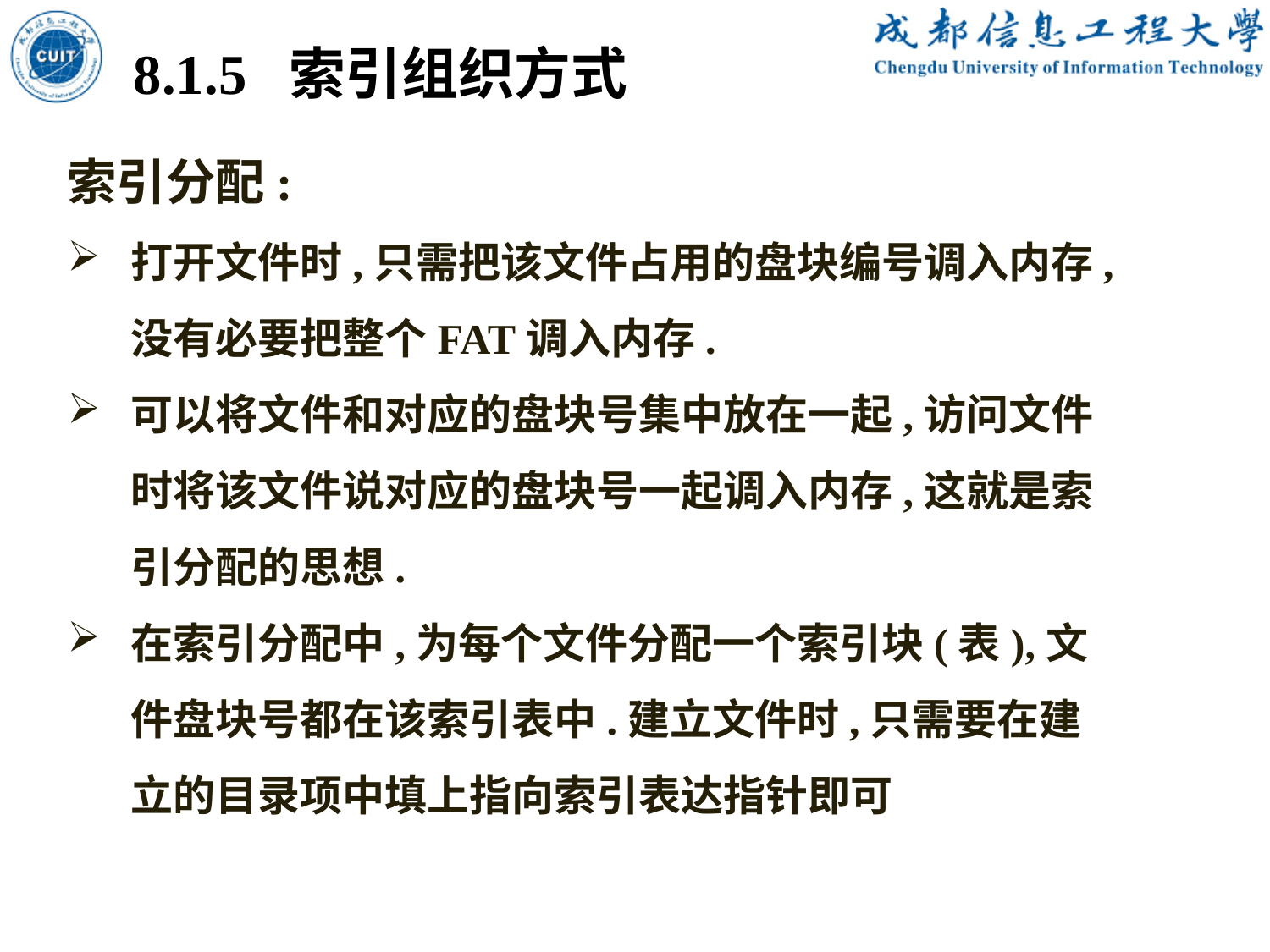

8.1.5  索引组织方式
索引分配:
打开文件时,只需把该文件占用的盘块编号调入内存,没有必要把整个FAT调入内存.
可以将文件和对应的盘块号集中放在一起,访问文件时将该文件说对应的盘块号一起调入内存,这就是索引分配的思想.
在索引分配中,为每个文件分配一个索引块(表),文件盘块号都在该索引表中.建立文件时,只需要在建立的目录项中填上指向索引表达指针即可